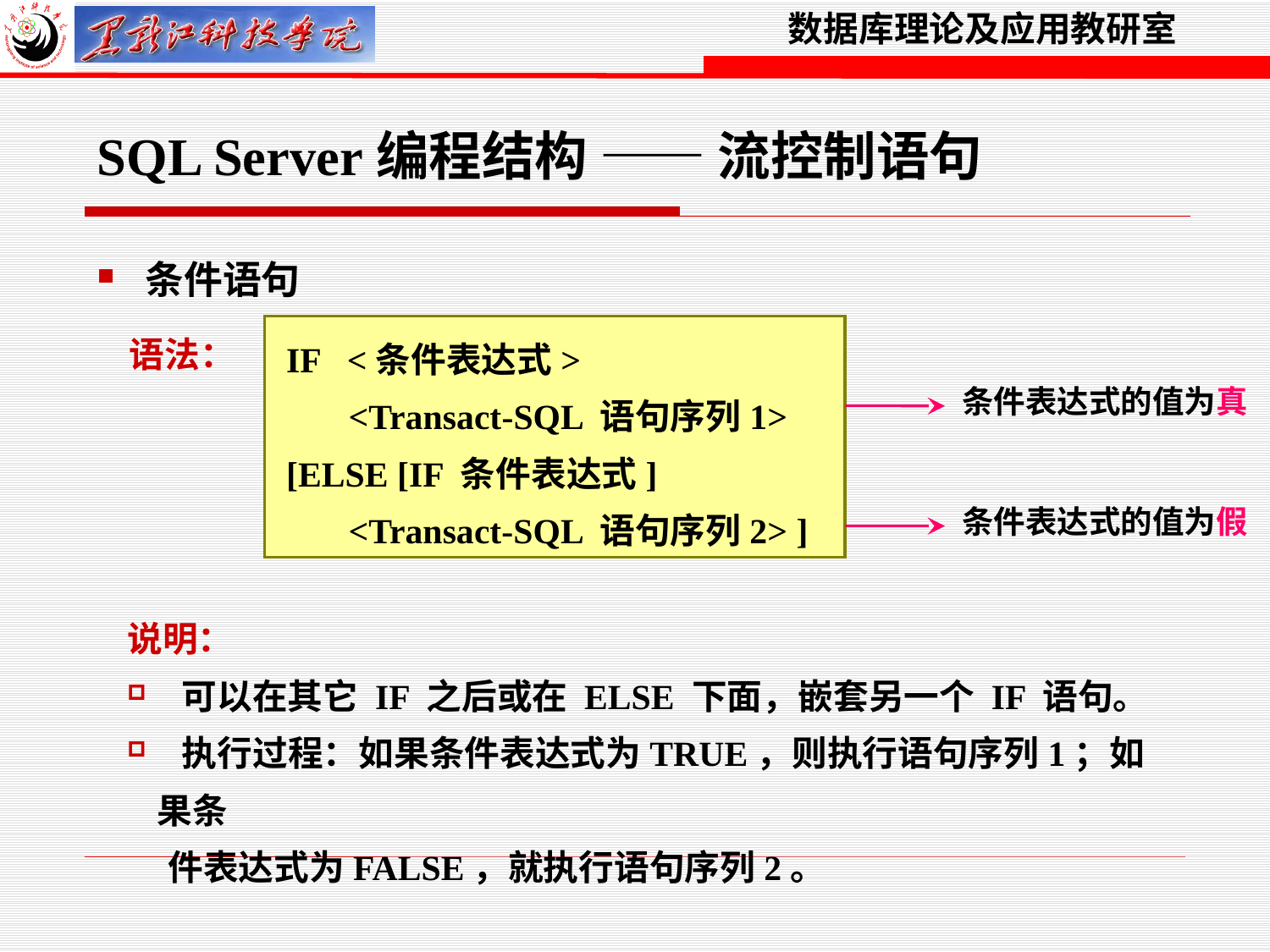

SQL Server编程结构 —— 流控制语句
 条件语句
 IF   <条件表达式>
        <Transact-SQL 语句序列1>
 [ELSE [IF 条件表达式]
        <Transact-SQL 语句序列2> ]
语法：
条件表达式的值为真

条件表达式的值为假

说明：
  可以在其它 IF 之后或在 ELSE 下面，嵌套另一个 IF 语句。
  执行过程：如果条件表达式为TRUE，则执行语句序列1；如果条
    件表达式为FALSE，就执行语句序列2。